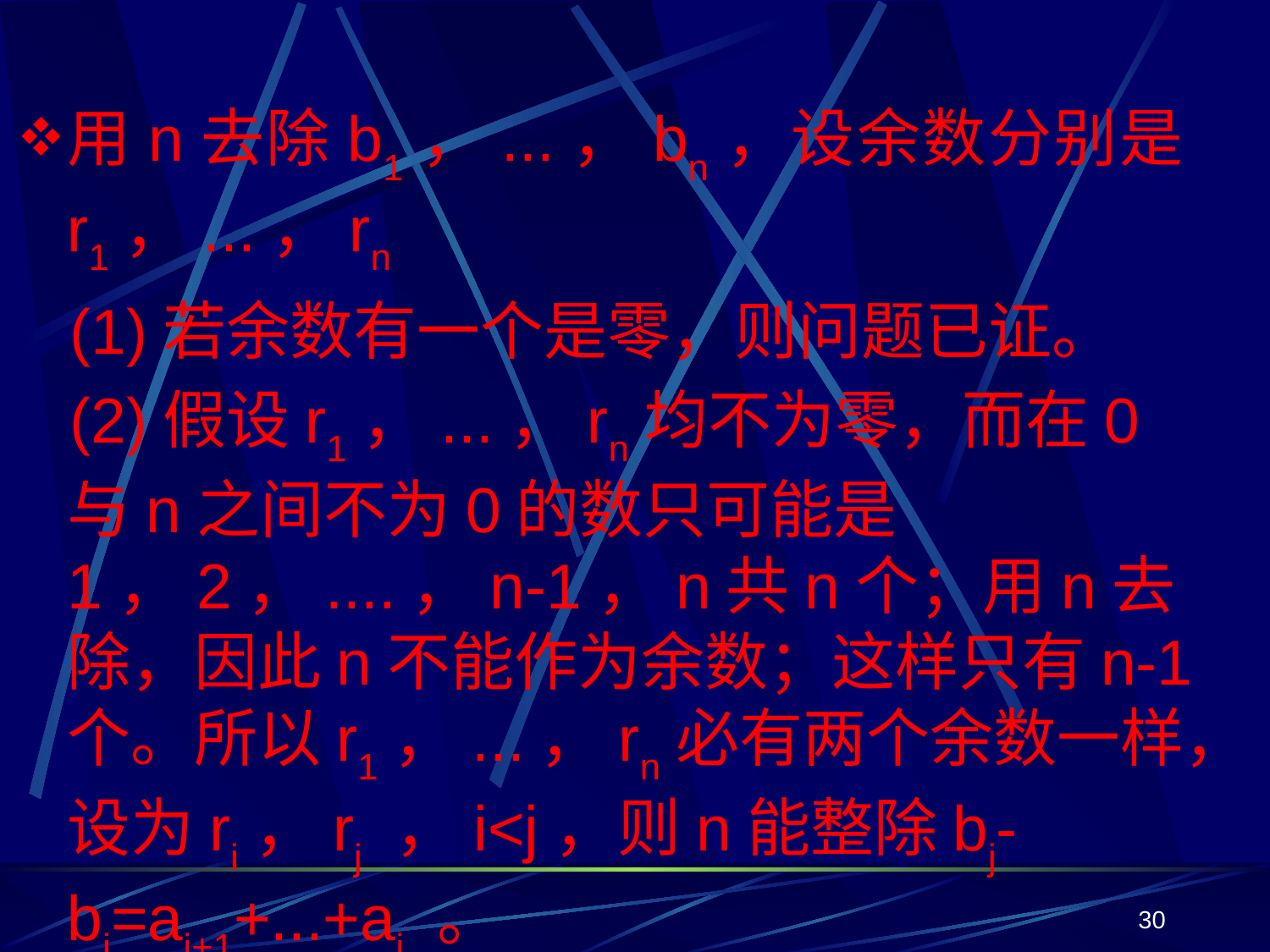

用n去除b1，...，bn，设余数分别是r1，...，rn
   (1)若余数有一个是零，则问题已证。
   (2)假设r1，...，rn均不为零，而在0与n之间不为0的数只可能是1，2，....，n-1，n共n个；用n去除，因此n不能作为余数；这样只有n-1个。所以r1，...，rn必有两个余数一样，设为ri，rj ，i<j，则n能整除bj-bi=ai+1+...+aj 。
30